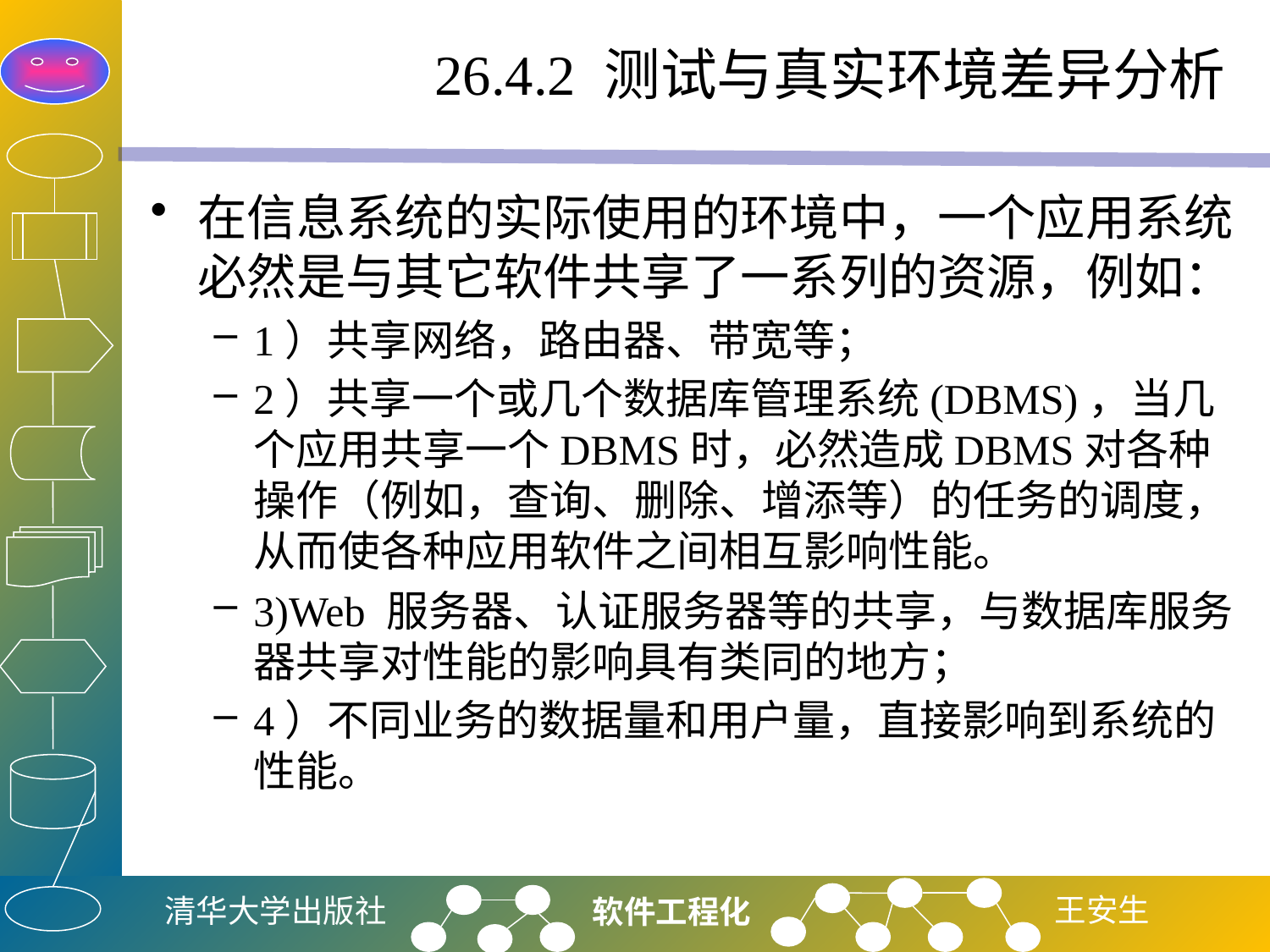

# 26.4.2 测试与真实环境差异分析
在信息系统的实际使用的环境中，一个应用系统必然是与其它软件共享了一系列的资源，例如：
1）共享网络，路由器、带宽等；
2）共享一个或几个数据库管理系统(DBMS)，当几个应用共享一个DBMS时，必然造成DBMS对各种操作（例如，查询、删除、增添等）的任务的调度，从而使各种应用软件之间相互影响性能。
3)Web 服务器、认证服务器等的共享，与数据库服务器共享对性能的影响具有类同的地方；
4）不同业务的数据量和用户量，直接影响到系统的性能。